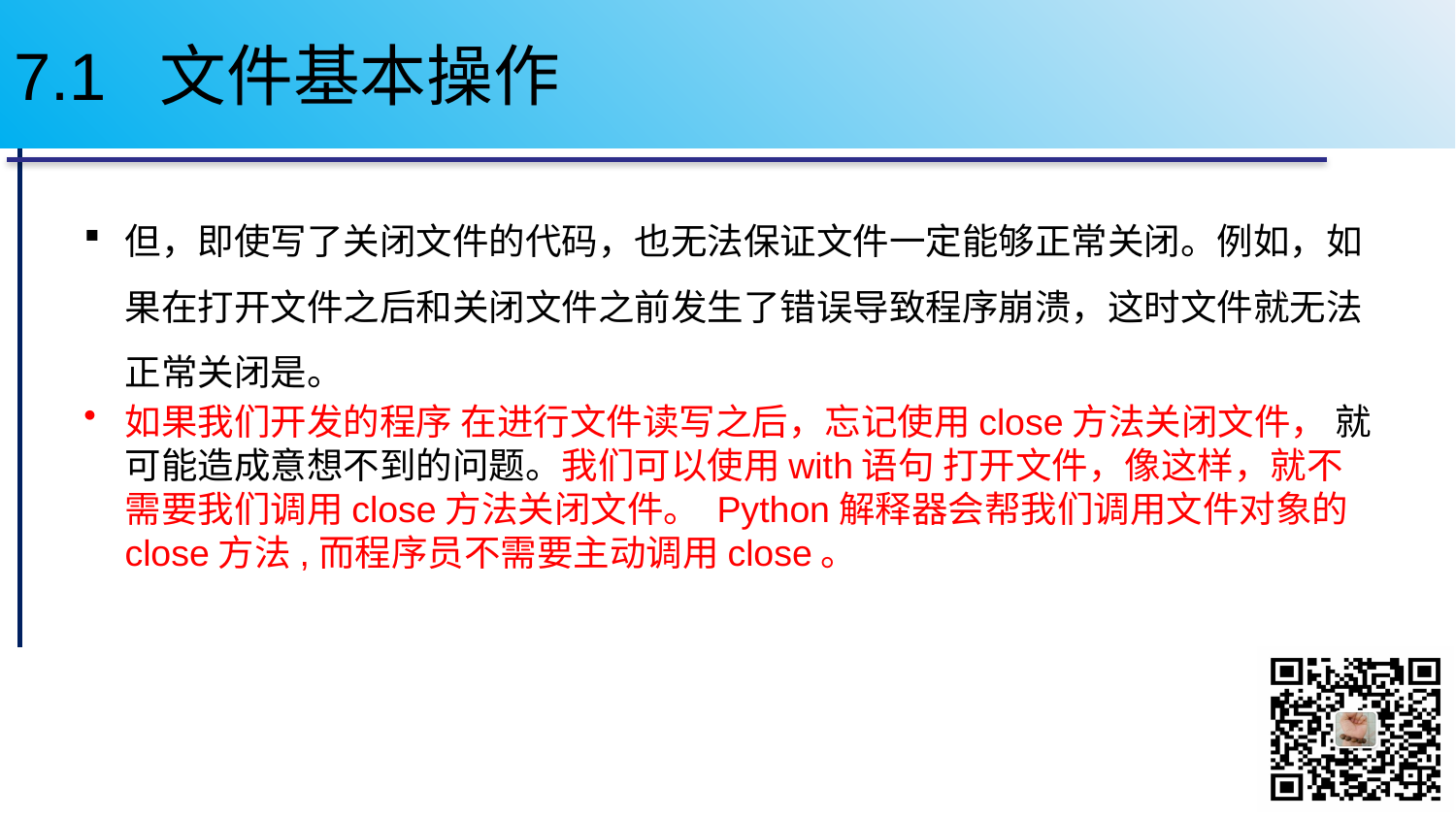

# 7.1  文件基本操作
但，即使写了关闭文件的代码，也无法保证文件一定能够正常关闭。例如，如果在打开文件之后和关闭文件之前发生了错误导致程序崩溃，这时文件就无法正常关闭是。
如果我们开发的程序 在进行文件读写之后，忘记使用close方法关闭文件， 就可能造成意想不到的问题。我们可以使用with语句 打开文件，像这样，就不需要我们调用close方法关闭文件。 Python解释器会帮我们调用文件对象的close方法,而程序员不需要主动调用close。